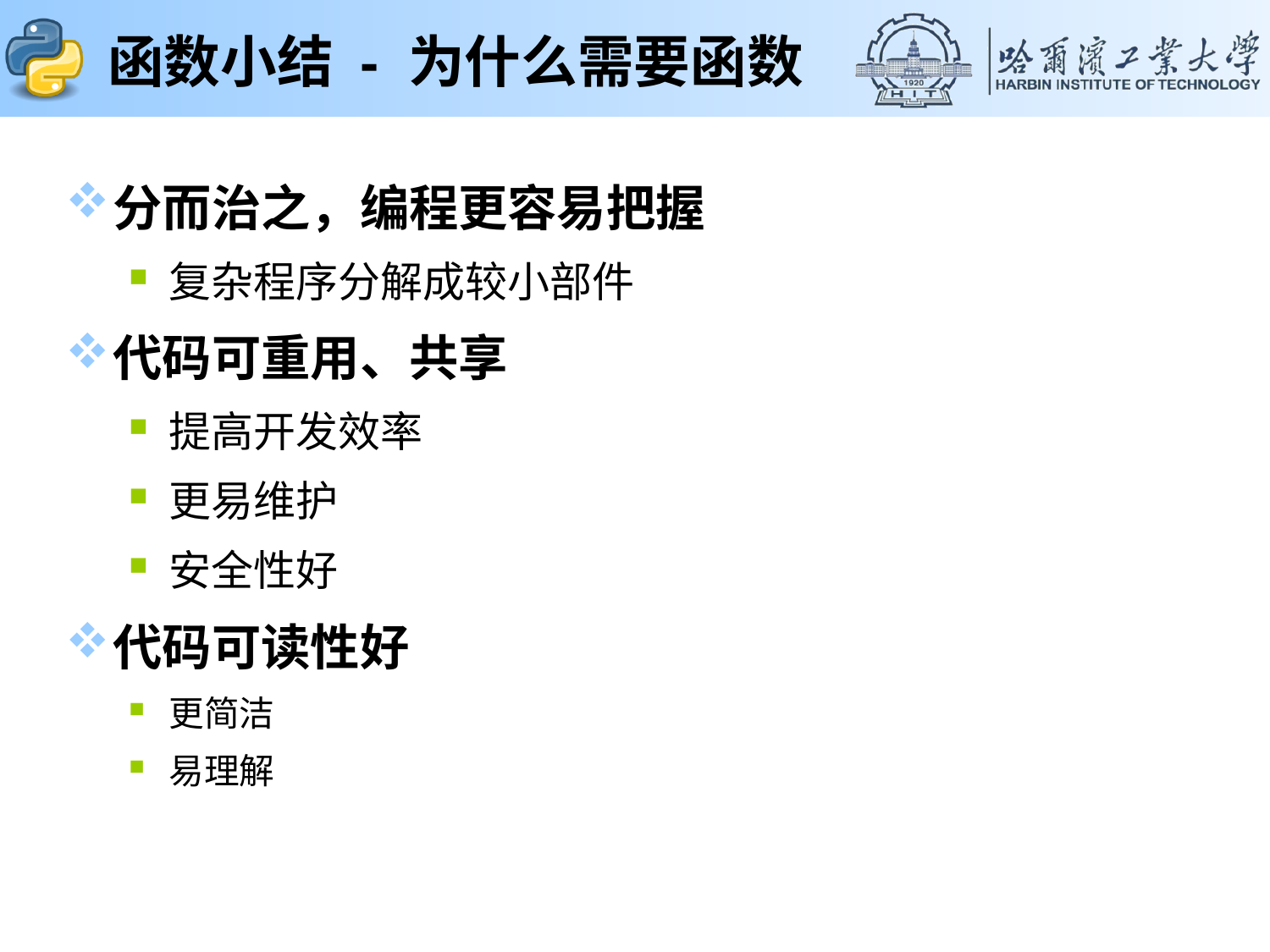

# 函数小结 - 为什么需要函数
分而治之，编程更容易把握
复杂程序分解成较小部件
代码可重用、共享
提高开发效率
更易维护
安全性好
代码可读性好
更简洁
易理解